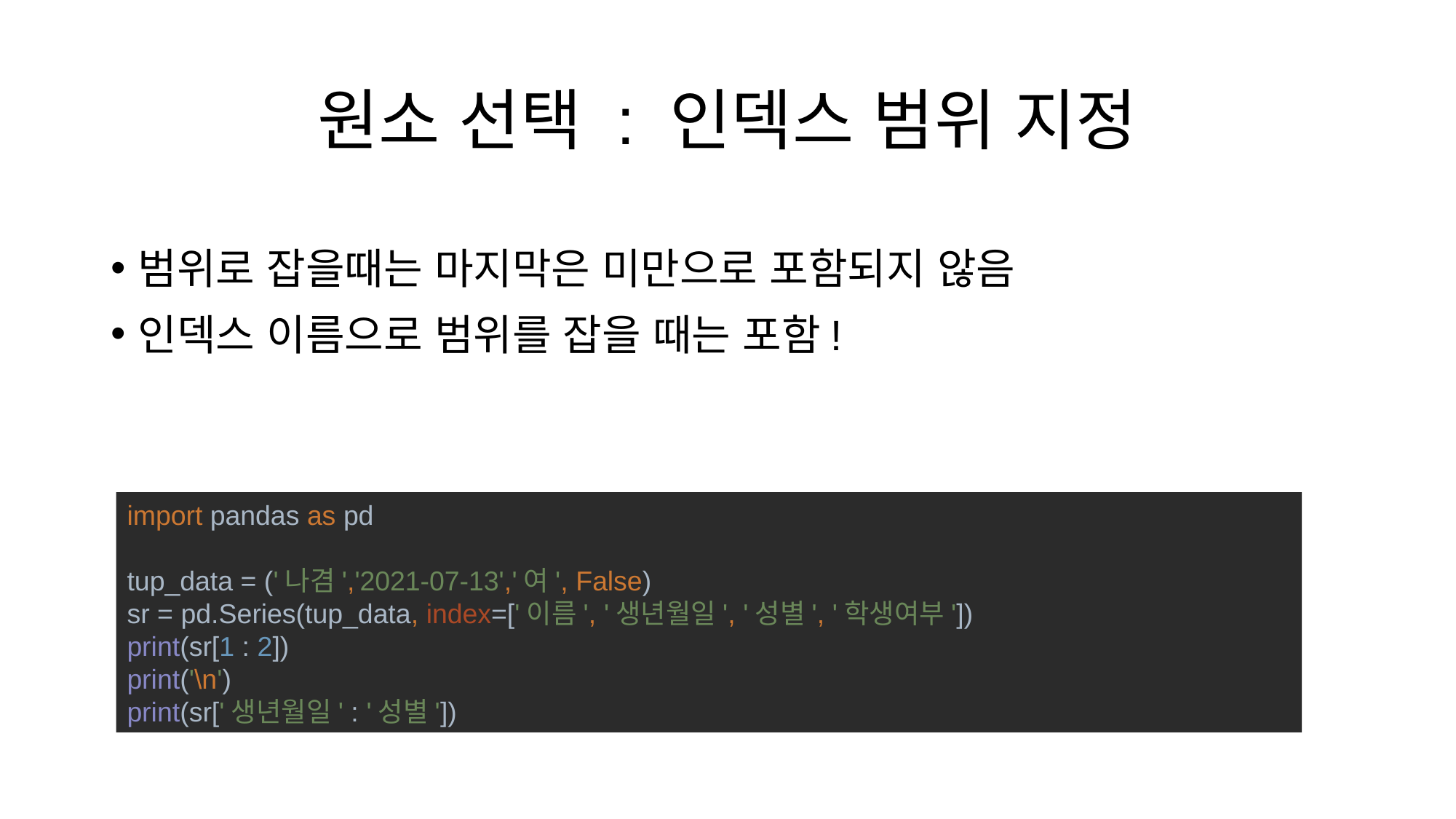

# 원소 선택 : 인덱스 범위 지정
범위로 잡을때는 마지막은 미만으로 포함되지 않음
인덱스 이름으로 범위를 잡을 때는 포함!
import pandas as pd
tup_data = ('나겸','2021-07-13','여', False)
sr = pd.Series(tup_data, index=['이름', '생년월일', '성별', '학생여부'])
print(sr[1 : 2])
print('\n')
print(sr['생년월일' : '성별'])